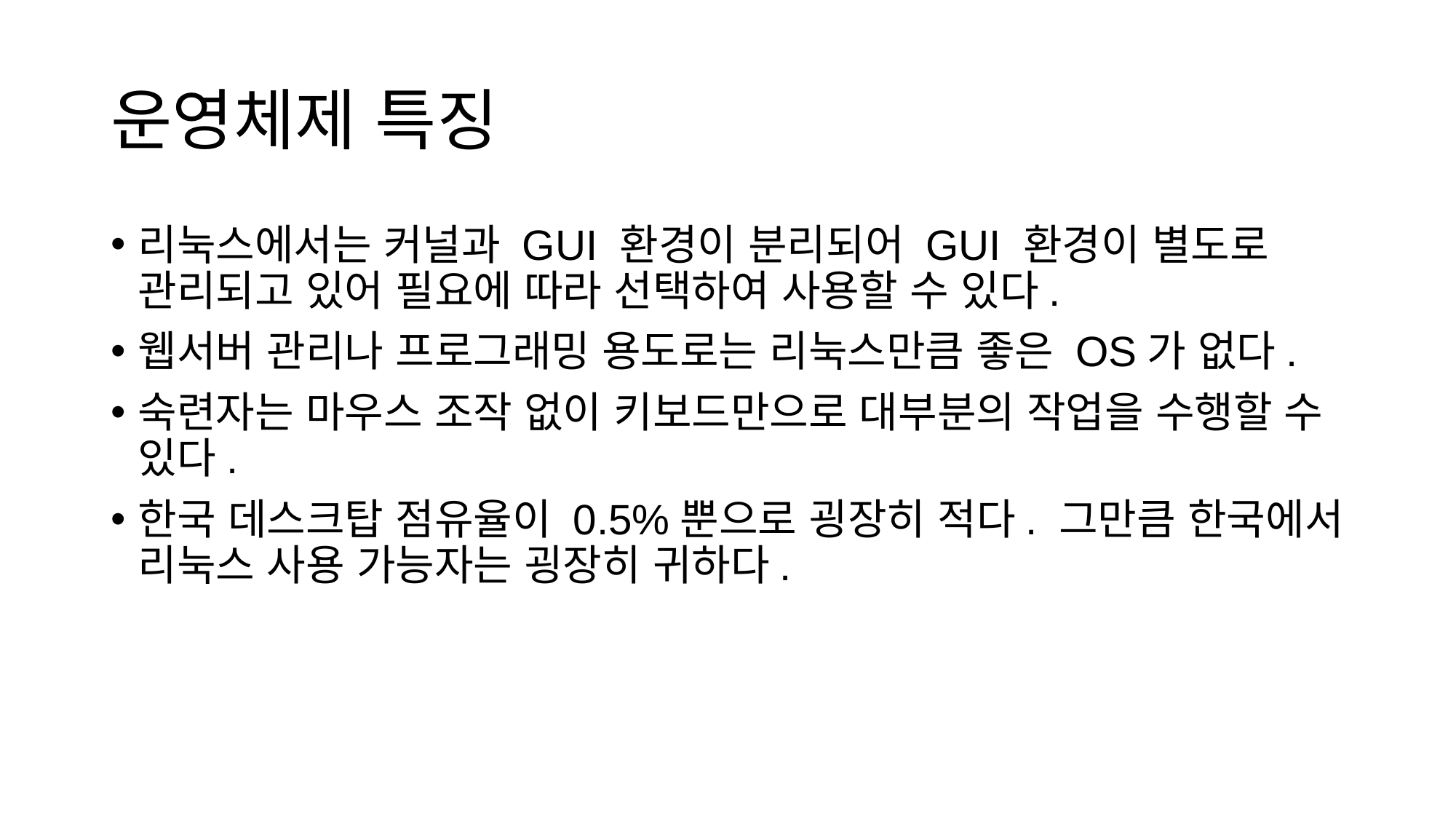

# 운영체제 특징
리눅스에서는 커널과 GUI 환경이 분리되어 GUI 환경이 별도로 관리되고 있어 필요에 따라 선택하여 사용할 수 있다.
웹서버 관리나 프로그래밍 용도로는 리눅스만큼 좋은 OS가 없다.
숙련자는 마우스 조작 없이 키보드만으로 대부분의 작업을 수행할 수 있다.
한국 데스크탑 점유율이 0.5%뿐으로 굉장히 적다. 그만큼 한국에서 리눅스 사용 가능자는 굉장히 귀하다.